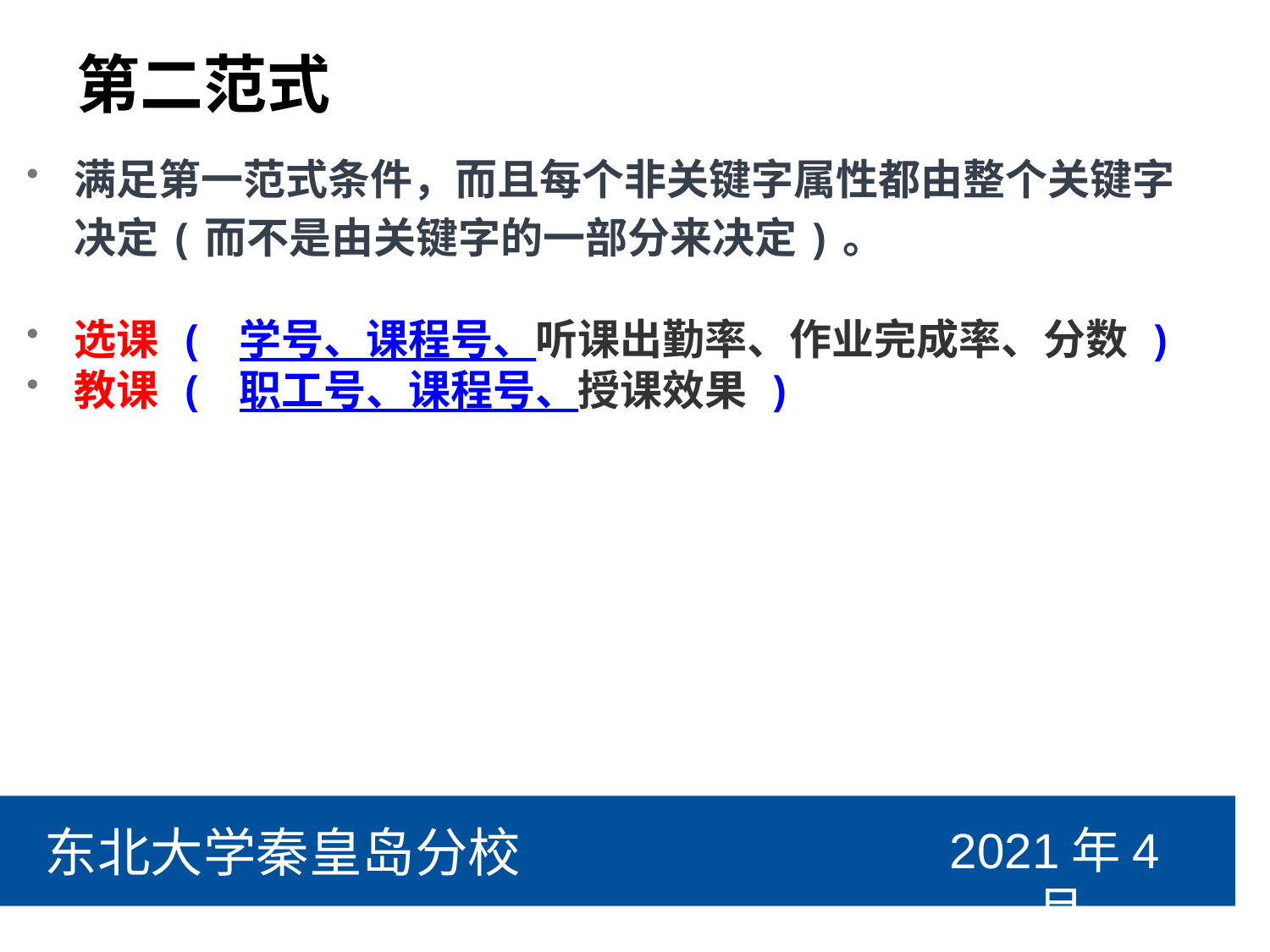

# 第二范式
满足第一范式条件，而且每个非关键字属性都由整个关键字决定(而不是由关键字的一部分来决定)。

选课 ( 学号、课程号、听课出勤率、作业完成率、分数 )
教课 ( 职工号、课程号、授课效果 )